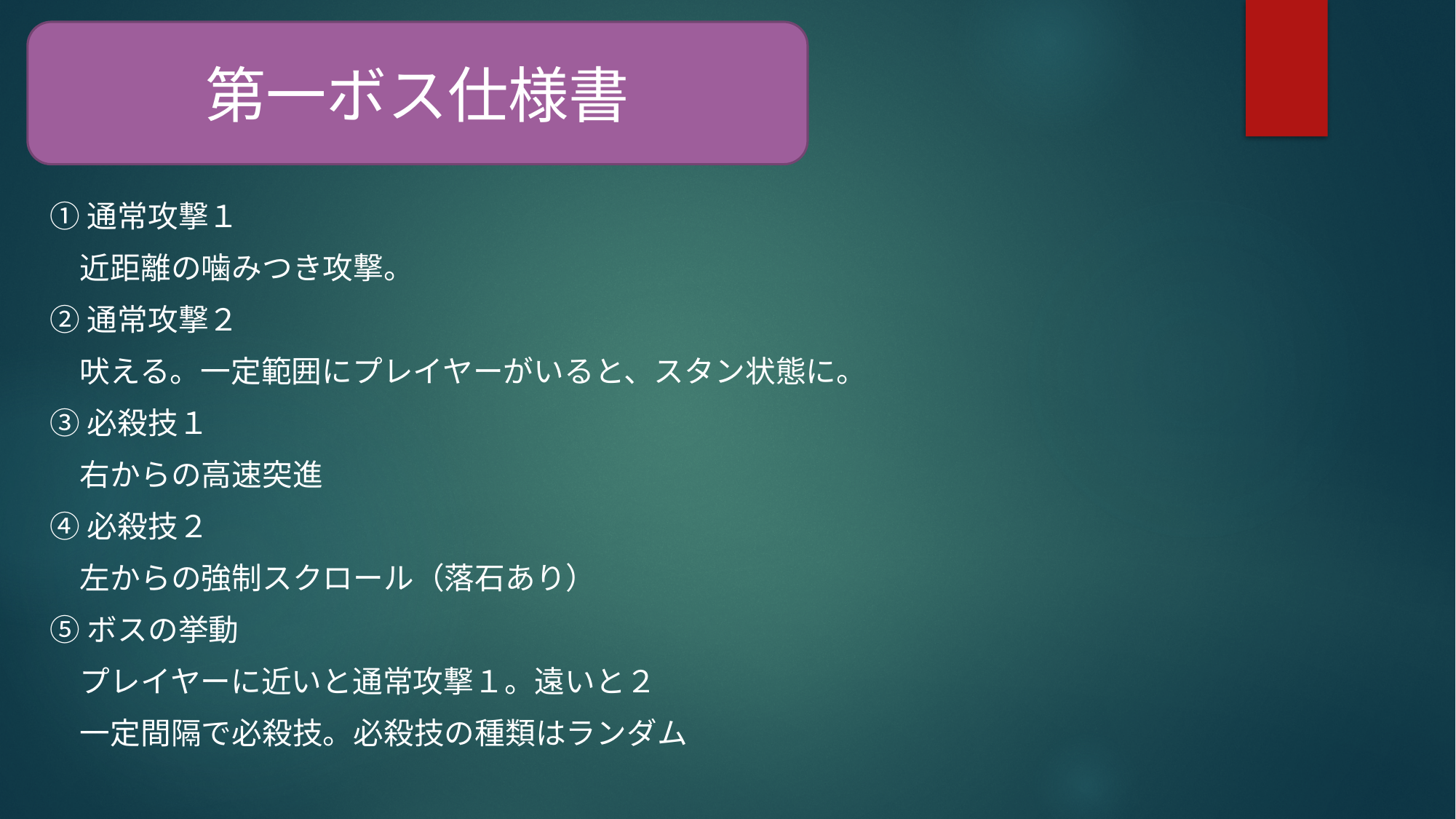

第一ボス仕様書
①通常攻撃１
　近距離の噛みつき攻撃。
②通常攻撃２
　吠える。一定範囲にプレイヤーがいると、スタン状態に。
③必殺技１
　右からの高速突進
④必殺技２
　左からの強制スクロール（落石あり）
⑤ボスの挙動
　プレイヤーに近いと通常攻撃１。遠いと２
　一定間隔で必殺技。必殺技の種類はランダム